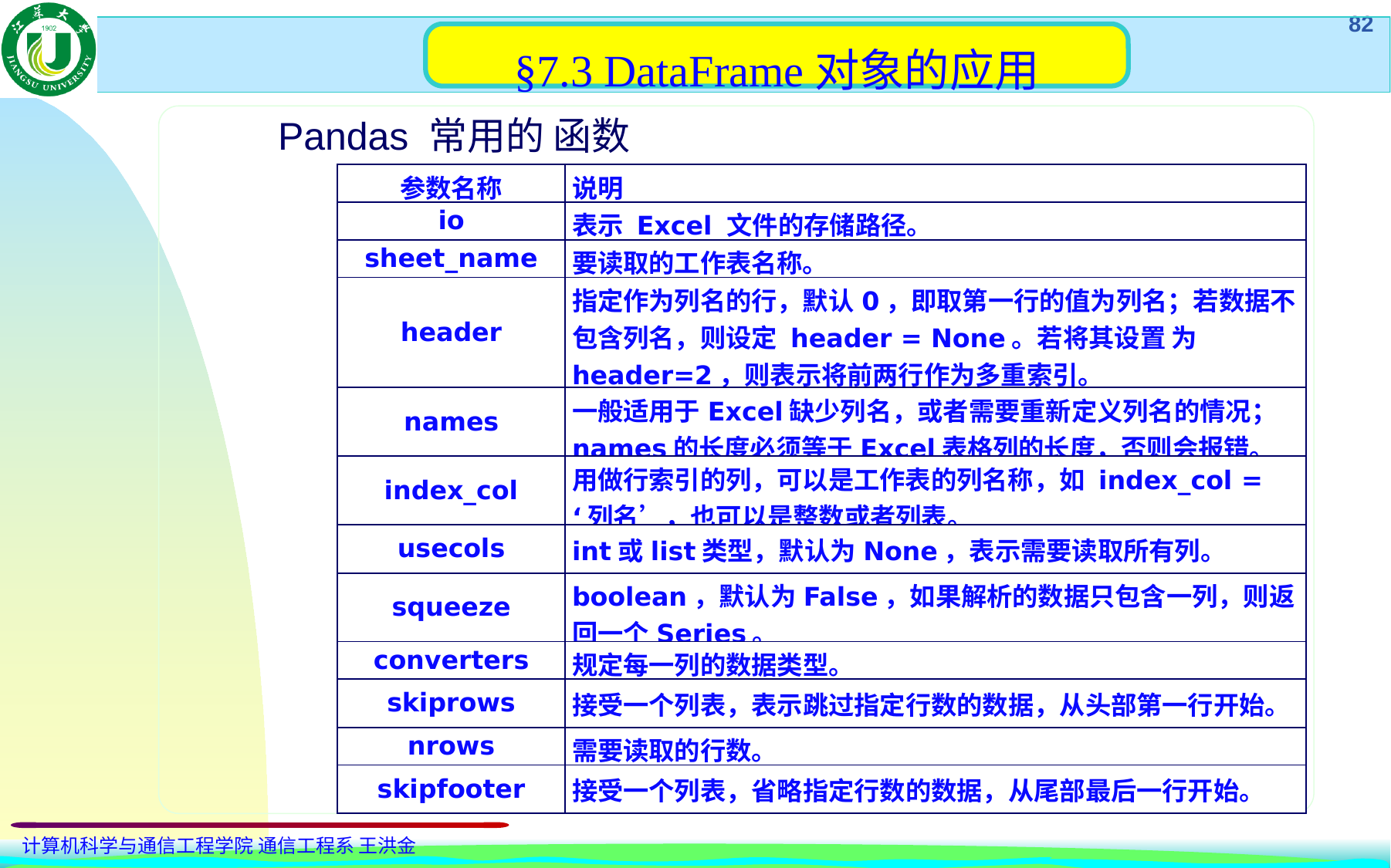

§7.3 DataFrame对象的应用
Pandas 常用的 函数
| 参数名称 | 说明 |
| --- | --- |
| io | 表示 Excel 文件的存储路径。 |
| sheet\_name | 要读取的工作表名称。 |
| header | 指定作为列名的行，默认0，即取第一行的值为列名；若数据不包含列名，则设定 header = None。若将其设置 为 header=2，则表示将前两行作为多重索引。 |
| names | 一般适用于Excel缺少列名，或者需要重新定义列名的情况；names的长度必须等于Excel表格列的长度，否则会报错。 |
| index\_col | 用做行索引的列，可以是工作表的列名称，如 index\_col = ‘列名’，也可以是整数或者列表。 |
| usecols | int或list类型，默认为None，表示需要读取所有列。 |
| squeeze | boolean，默认为False，如果解析的数据只包含一列，则返回一个Series。 |
| converters | 规定每一列的数据类型。 |
| skiprows | 接受一个列表，表示跳过指定行数的数据，从头部第一行开始。 |
| nrows | 需要读取的行数。 |
| skipfooter | 接受一个列表，省略指定行数的数据，从尾部最后一行开始。 |